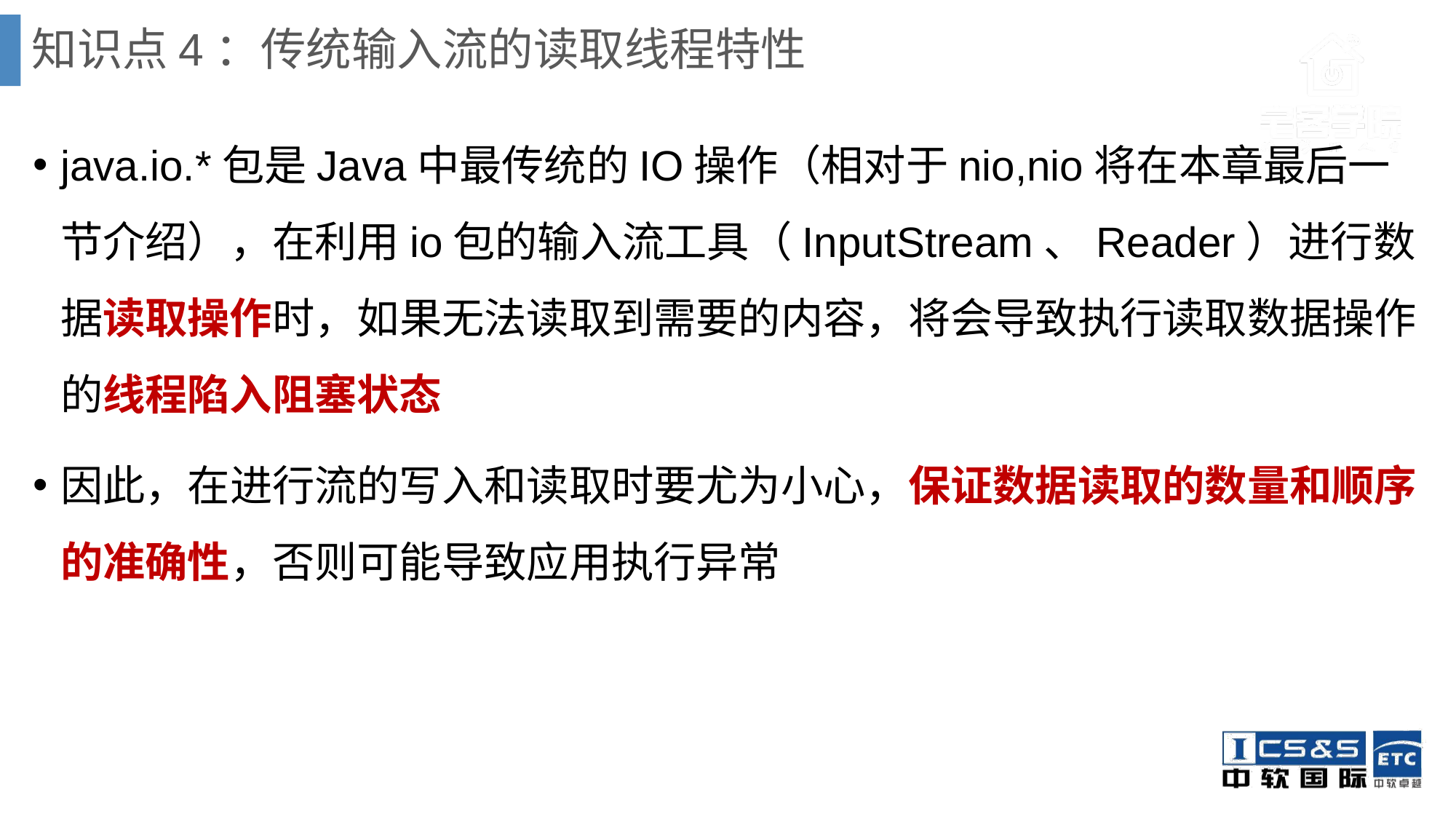

# 知识点4：传统输入流的读取线程特性
java.io.*包是Java中最传统的IO操作（相对于nio,nio将在本章最后一节介绍），在利用io包的输入流工具（InputStream、Reader）进行数据读取操作时，如果无法读取到需要的内容，将会导致执行读取数据操作的线程陷入阻塞状态
因此，在进行流的写入和读取时要尤为小心，保证数据读取的数量和顺序的准确性，否则可能导致应用执行异常